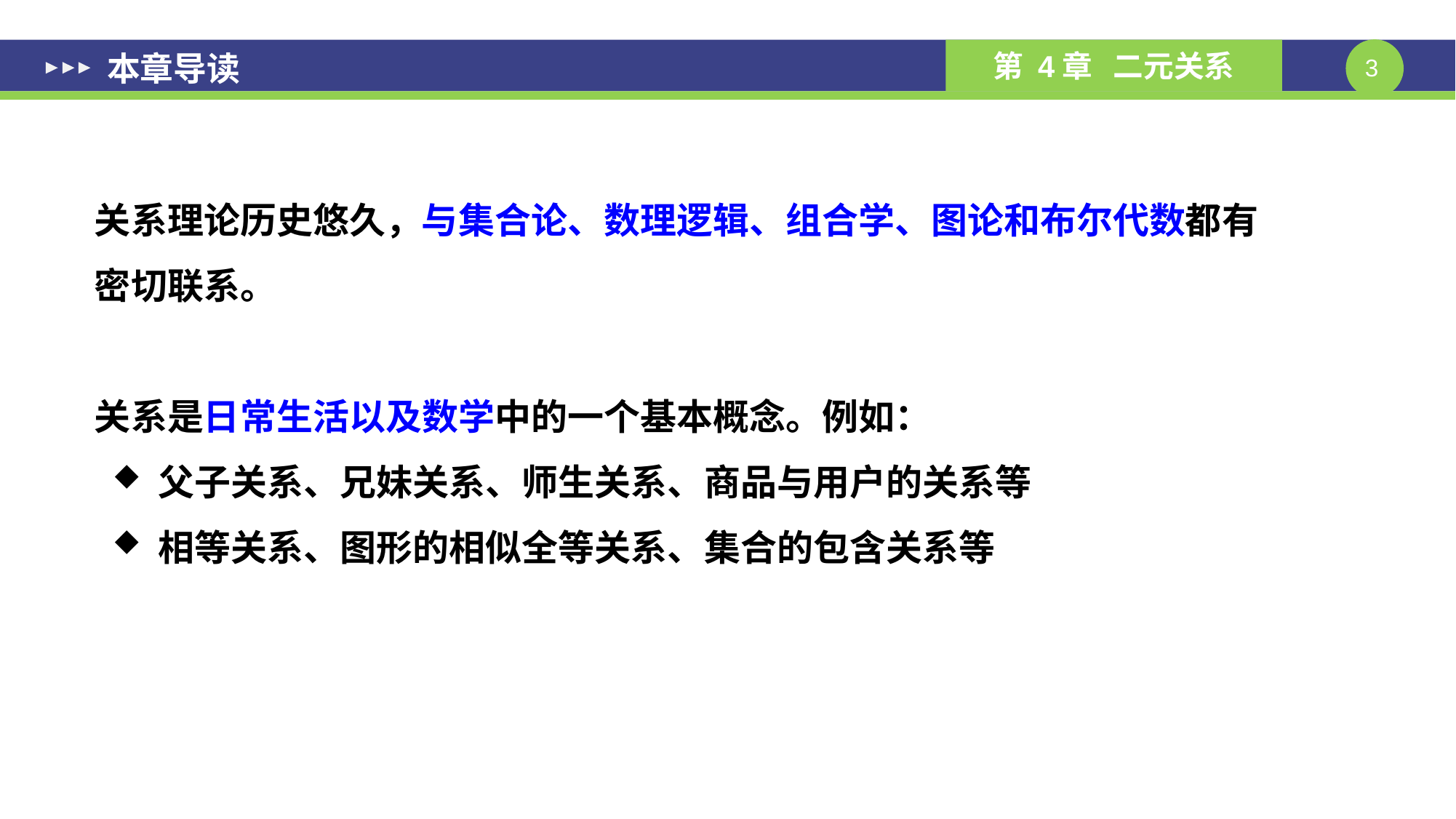

# 本章导读
  关系理论历史悠久，与集合论、数理逻辑、组合学、图论和布尔代数都有
  密切联系。

  关系是日常生活以及数学中的一个基本概念。例如：
 父子关系、兄妹关系、师生关系、商品与用户的关系等
 相等关系、图形的相似全等关系、集合的包含关系等